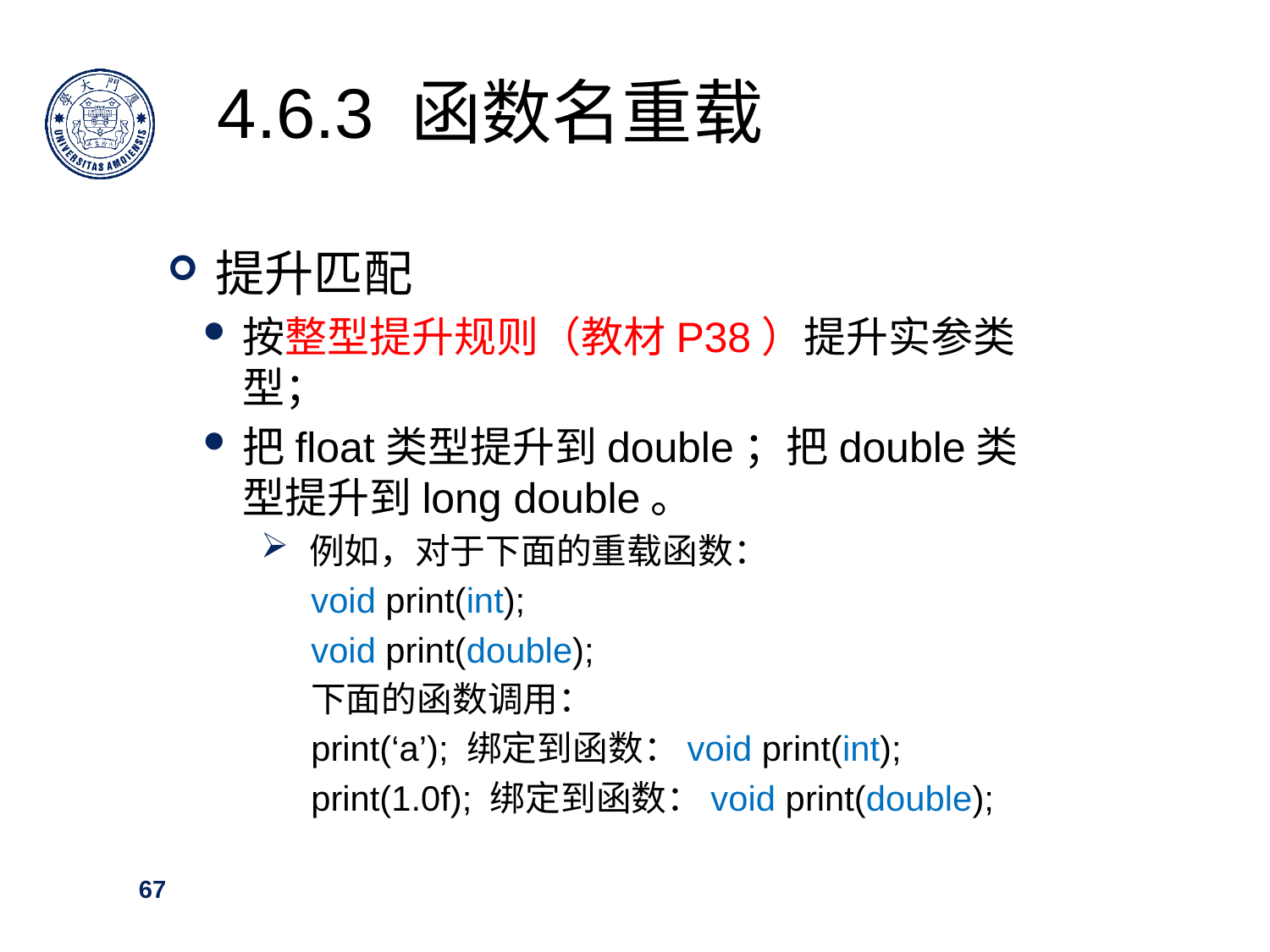

4.6.3 函数名重载
提升匹配
按整型提升规则（教材P38）提升实参类型；
把float类型提升到double；把double类型提升到long double。
 例如，对于下面的重载函数：
void print(int);
void print(double);
下面的函数调用：
print(‘a’); 绑定到函数：void print(int);
print(1.0f); 绑定到函数：void print(double);

67